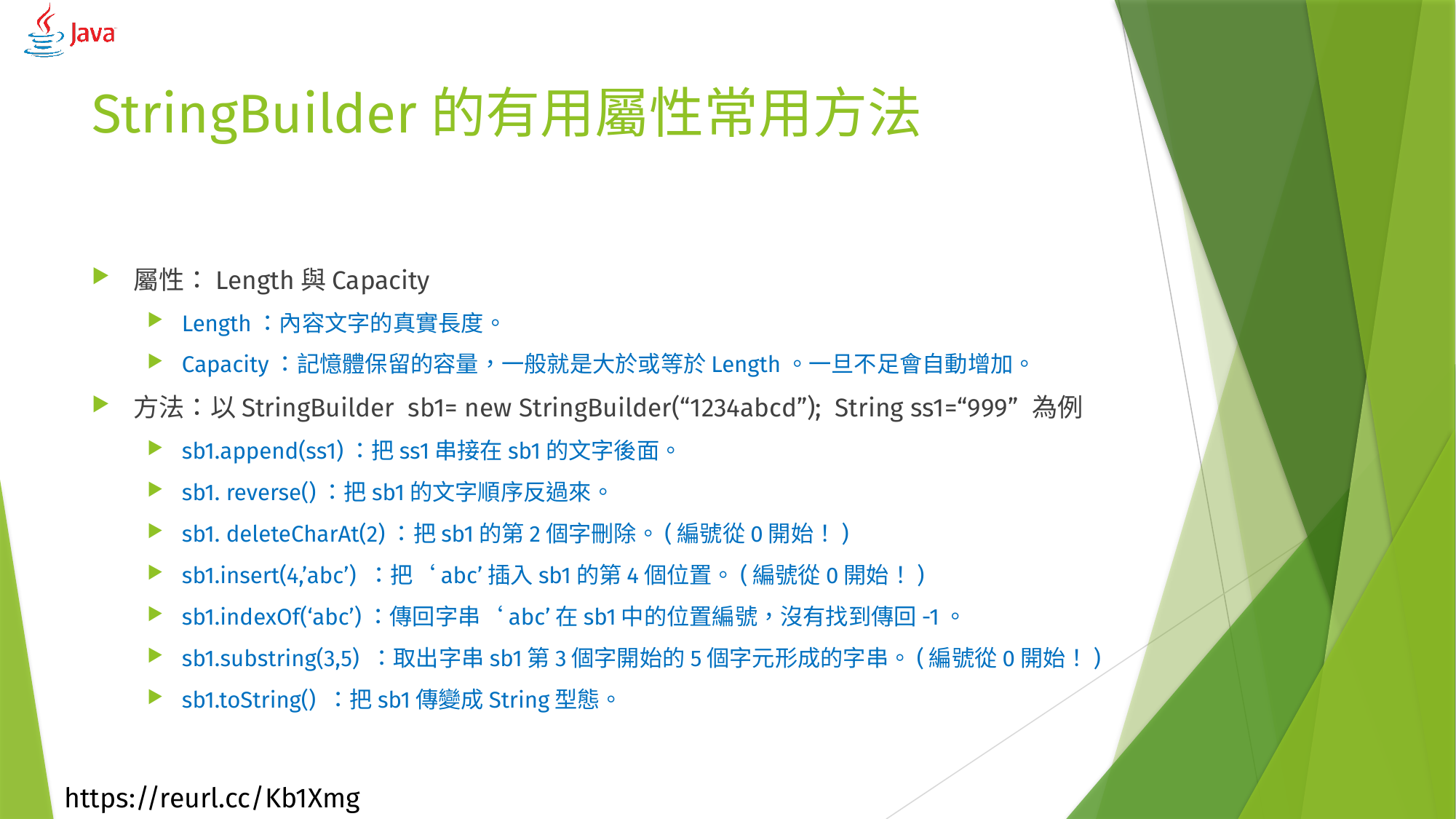

# StringBuilder的有用屬性常用方法
屬性：Length與Capacity
Length：內容文字的真實長度。
Capacity：記憶體保留的容量，一般就是大於或等於Length。一旦不足會自動增加。
方法：以StringBuilder  sb1= new StringBuilder(“1234abcd”);  String ss1=“999” 為例
sb1.append(ss1)：把ss1串接在sb1的文字後面。
sb1. reverse()：把sb1的文字順序反過來。
sb1. deleteCharAt(2)：把sb1的第2個字刪除。(編號從0開始！)
sb1.insert(4,’abc’) ：把‘abc’插入sb1的第4個位置。(編號從0開始！)
sb1.indexOf(‘abc’)：傳回字串‘abc’在sb1中的位置編號，沒有找到傳回-1。
sb1.substring(3,5) ：取出字串sb1第3個字開始的5個字元形成的字串。(編號從0開始！)
sb1.toString() ：把sb1傳變成String型態。